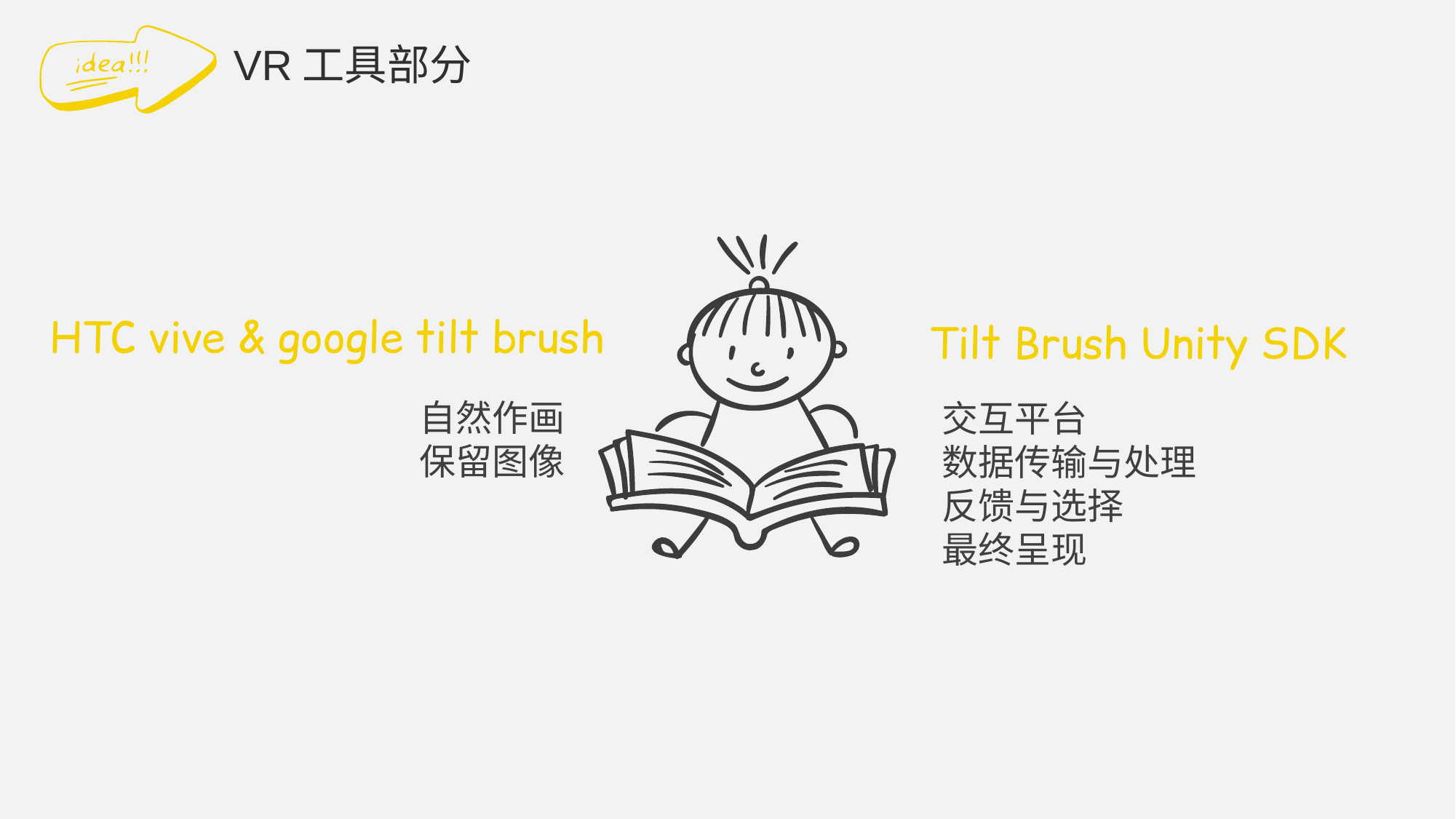

VR工具部分

HTC vive & google tilt brush
自然作画
保留图像
Tilt Brush Unity SDK
交互平台
数据传输与处理
反馈与选择
最终呈现